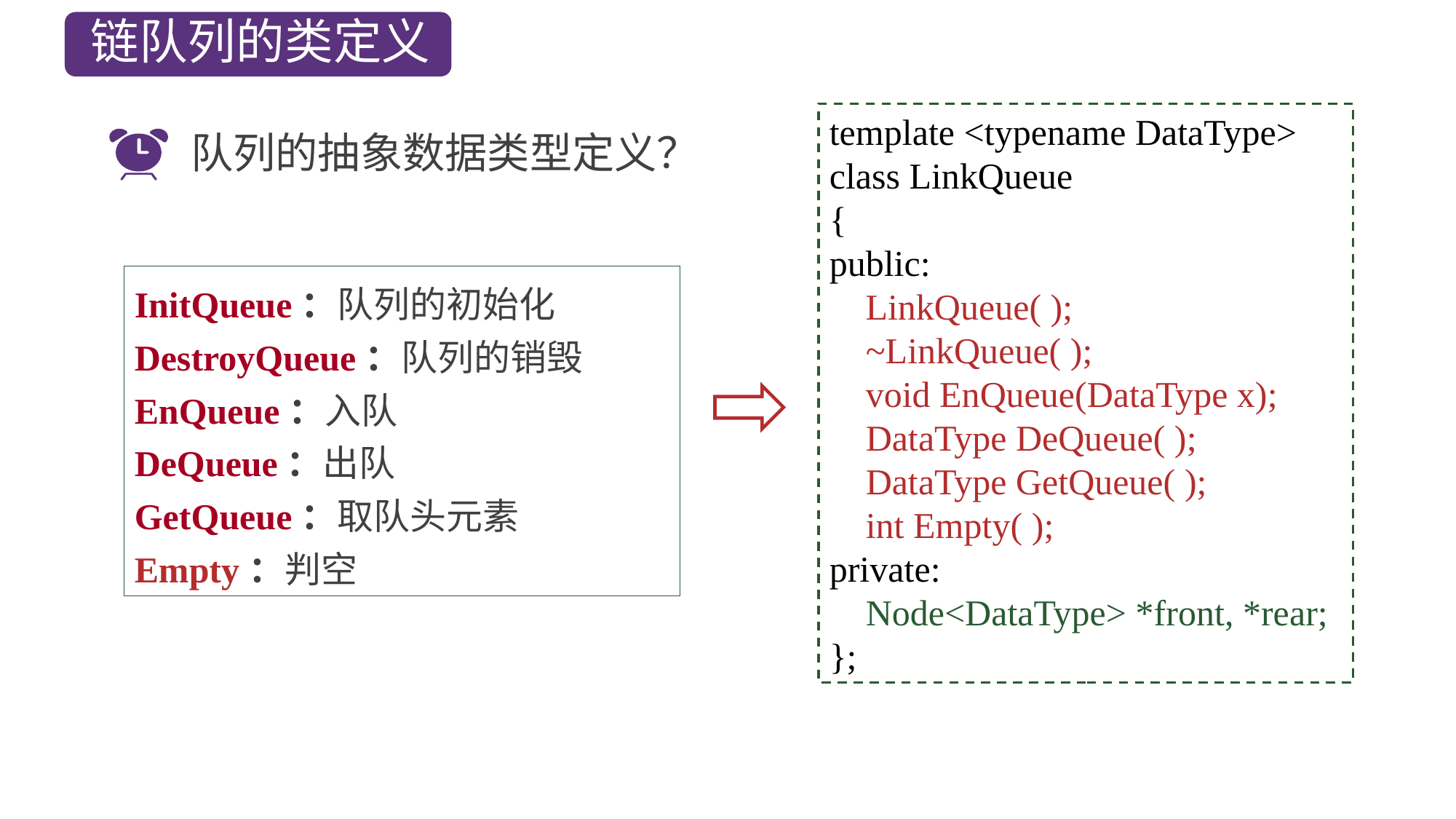

链队列的类定义

template <typename DataType>
class LinkQueue
{
public:
    LinkQueue( );
    ~LinkQueue( );
    void EnQueue(DataType x);
    DataType DeQueue( );
    DataType GetQueue( );
    int Empty( );
private:
    Node<DataType> *front, *rear;
};
队列的抽象数据类型定义？

InitQueue：队列的初始化
DestroyQueue：队列的销毁
EnQueue：入队
DeQueue：出队
GetQueue：取队头元素
Empty：判空